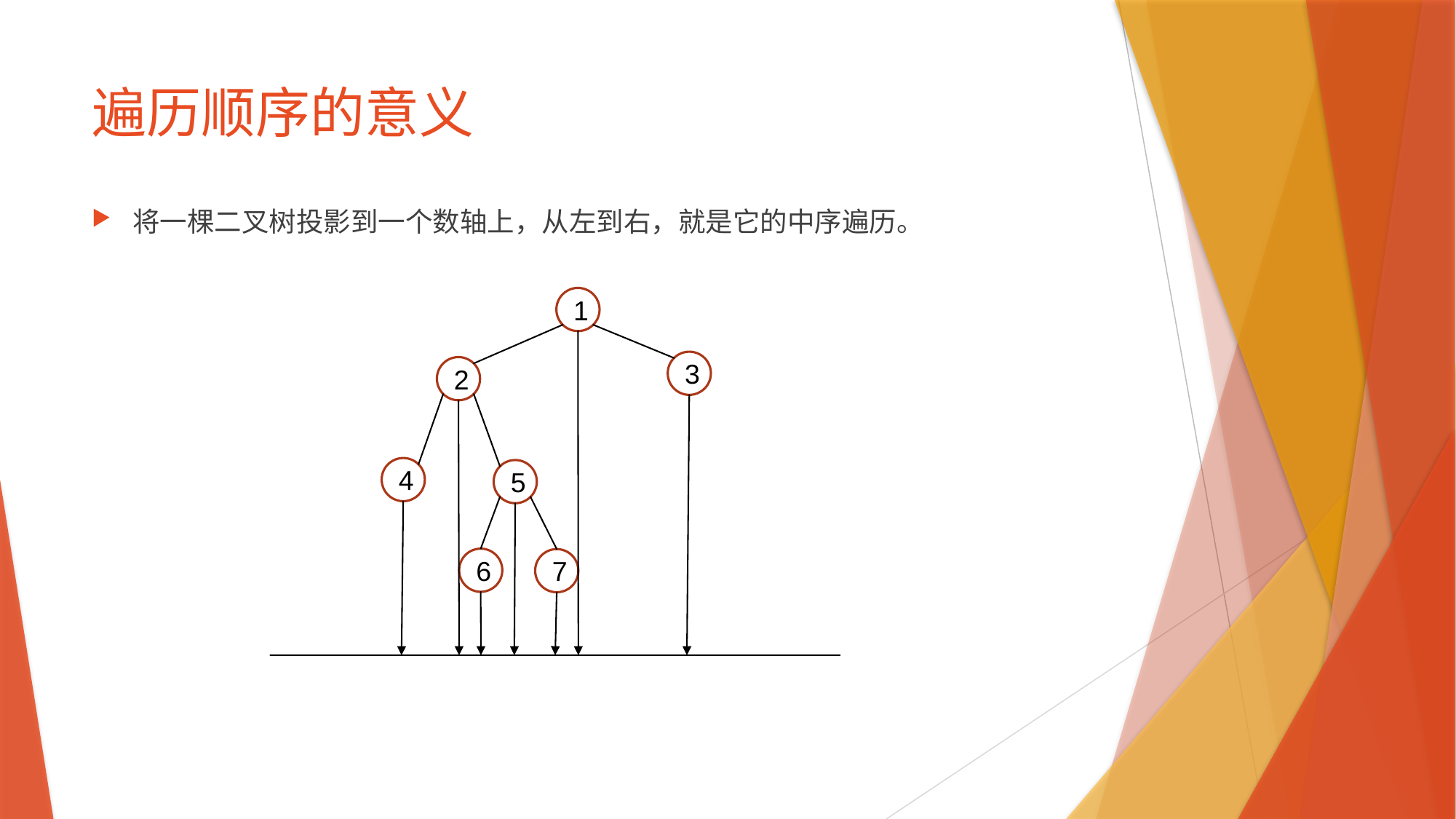

# 遍历顺序的意义
将一棵二叉树投影到一个数轴上，从左到右，就是它的中序遍历。
1
3
2
4
5
6
7